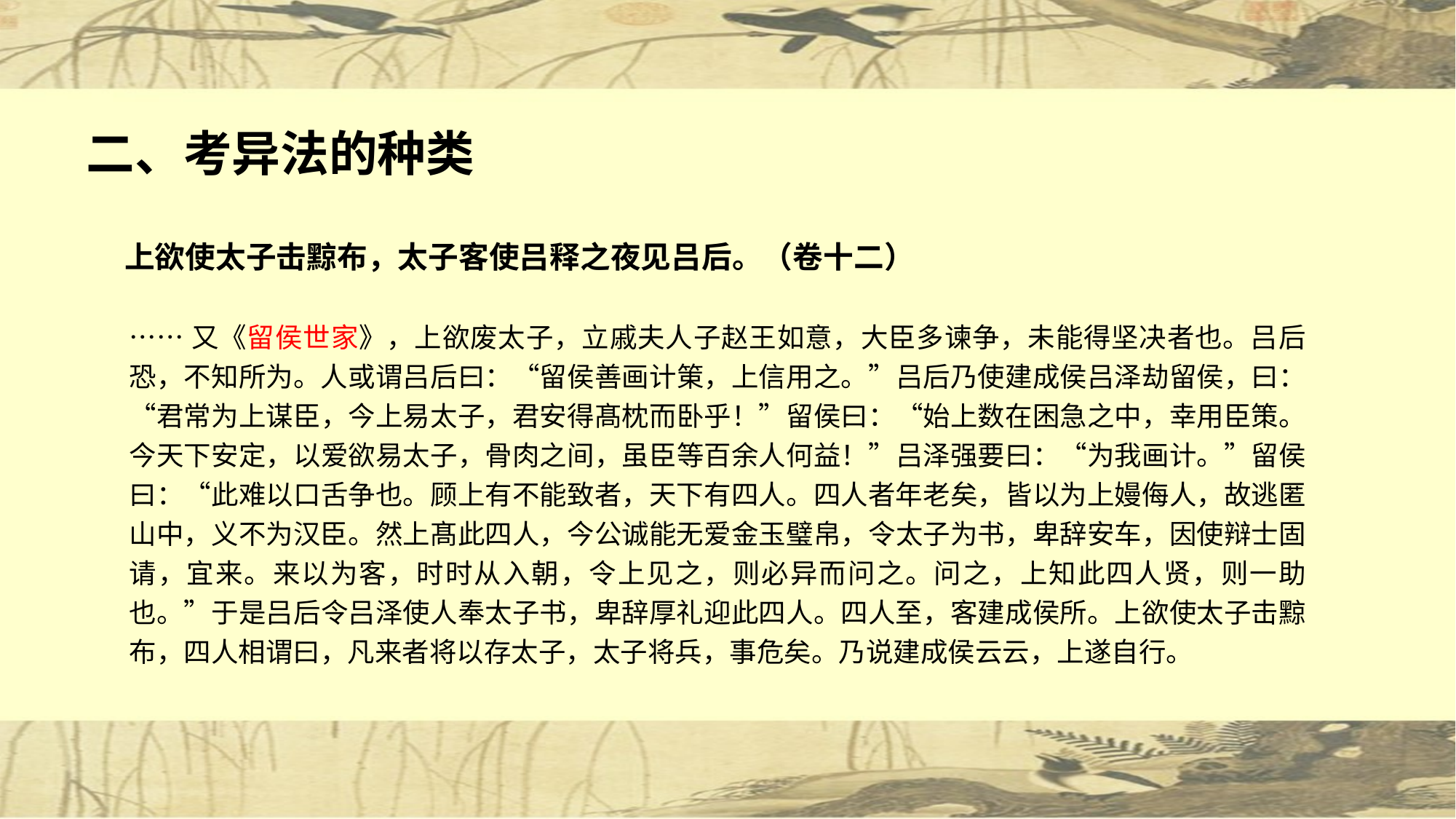

二、考异法的种类
上欲使太子击黥布，太子客使吕释之夜见吕后。（卷十二）

……又《留侯世家》，上欲废太子，立戚夫人子赵王如意，大臣多谏争，未能得坚决者也。吕后恐，不知所为。人或谓吕后曰：“留侯善画计䇿，上信用之。”吕后乃使建成侯吕泽劫留侯，曰：“君常为上谋臣，今上易太子，君安得髙枕而卧乎！”留侯曰：“始上数在困急之中，幸用臣策。今天下安定，以爱欲易太子，骨肉之间，虽臣等百余人何益！”吕泽强要曰：“为我画计。”留侯曰：“此难以口舌争也。顾上有不能致者，天下有四人。四人者年老矣，皆以为上嫚侮人，故逃匿山中，义不为汉臣。然上髙此四人，今公诚能无爱金玉璧帛，令太子为书，卑辞安车，因使辩士固请，宜来。来以为客，时时从入朝，令上见之，则必异而问之。问之，上知此四人贤，则一助也。”于是吕后令吕泽使人奉太子书，卑辞厚礼迎此四人。四人至，客建成侯所。上欲使太子击黥布，四人相谓曰，凡来者将以存太子，太子将兵，事危矣。乃说建成侯云云，上遂自行。